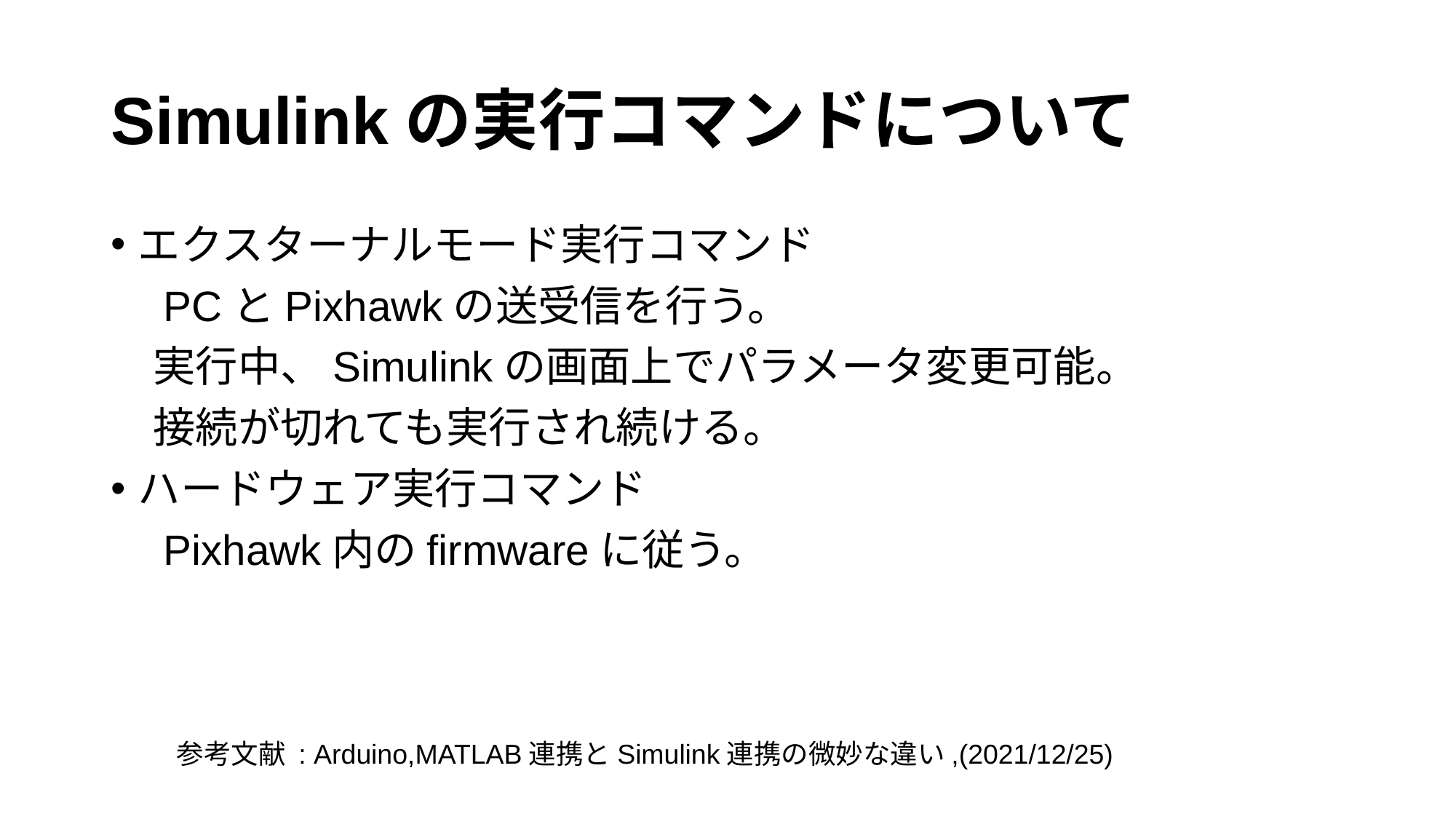

# Simulinkの実行コマンドについて
エクスターナルモード実行コマンド
　PCとPixhawkの送受信を行う。
　実行中、Simulinkの画面上でパラメータ変更可能。
　接続が切れても実行され続ける。
ハードウェア実行コマンド
　Pixhawk内のfirmwareに従う。

参考文献 : Arduino,MATLAB連携とSimulink連携の微妙な違い,(2021/12/25)